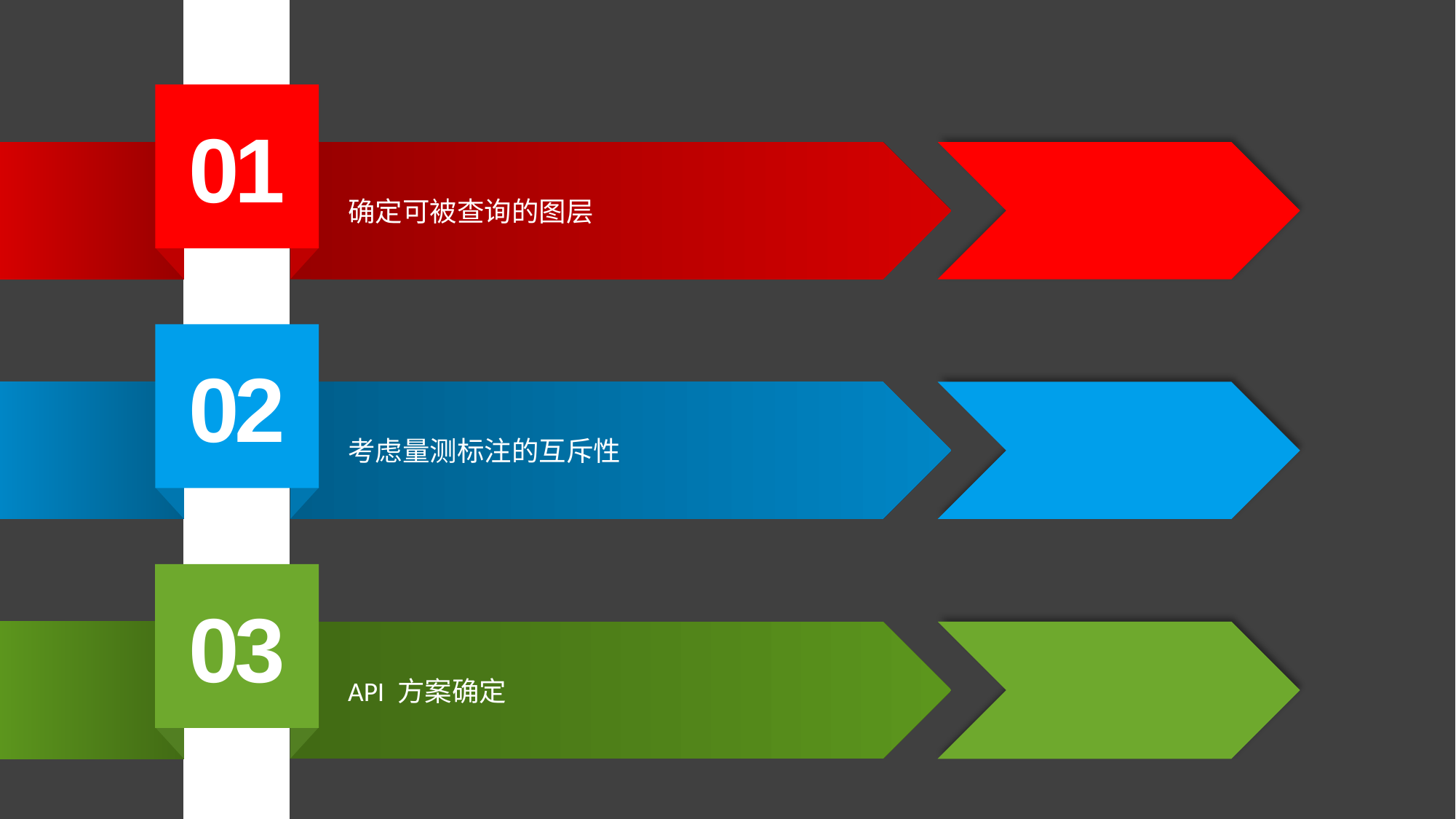

01

确定可被查询的图层

02

考虑量测标注的互斥性

03

API 方案确定